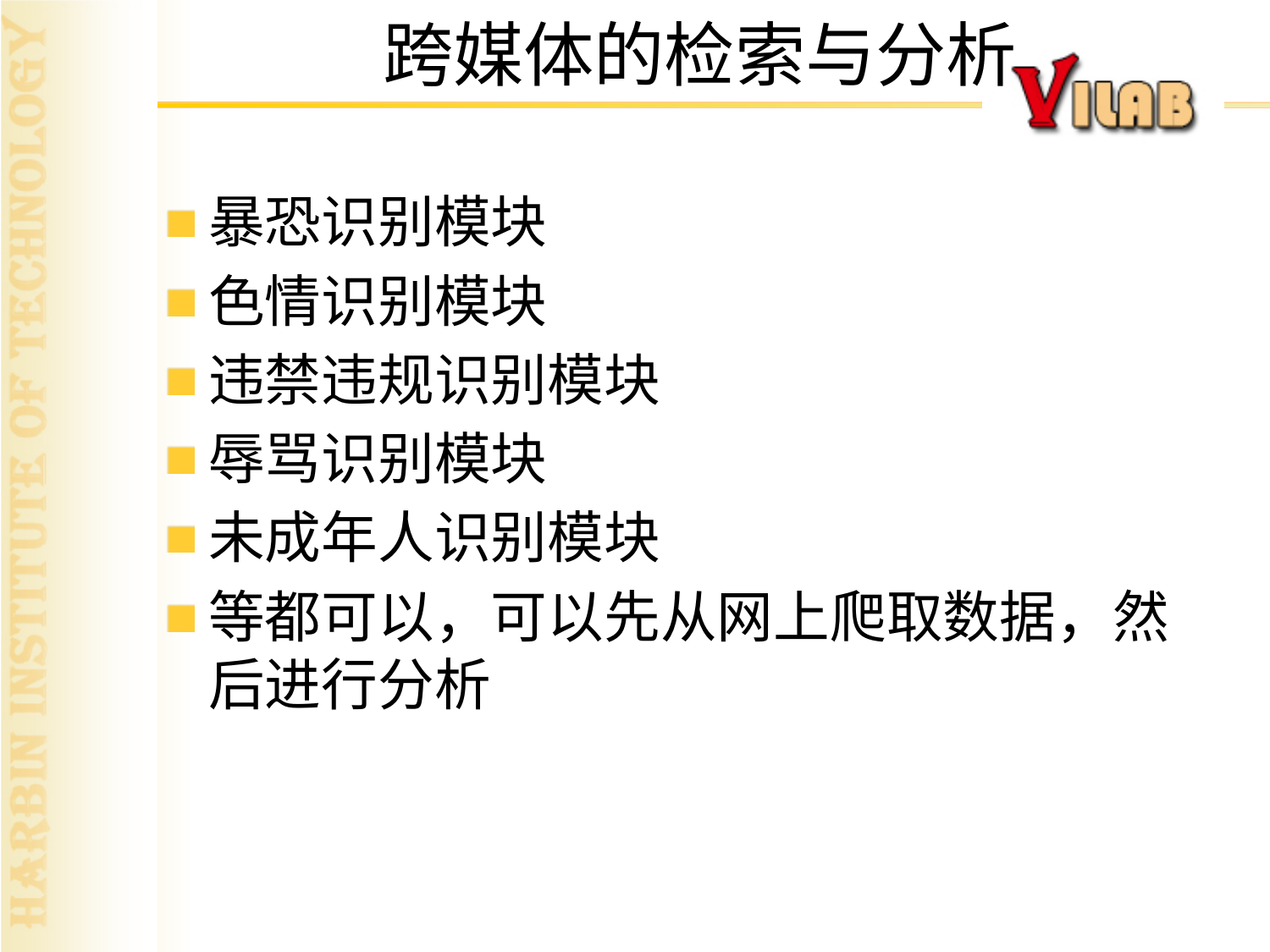

# 跨媒体的检索与分析
暴恐识别模块
色情识别模块
违禁违规识别模块
辱骂识别模块
未成年人识别模块
等都可以，可以先从网上爬取数据，然后进行分析